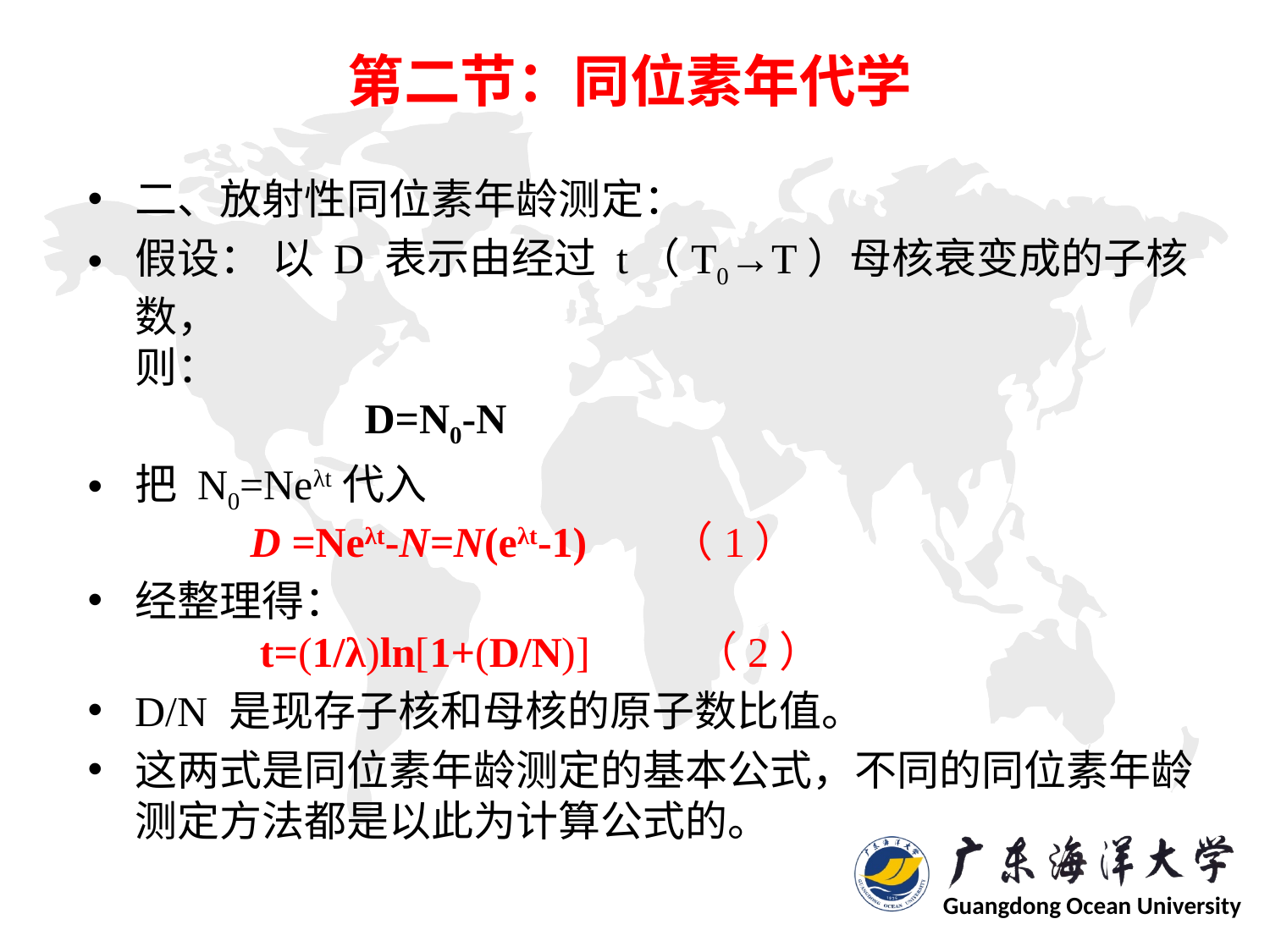

# 第二节：同位素年代学
二、放射性同位素年龄测定：
假设： 以 D 表示由经过 t（T0→T）母核衰变成的子核数，
则：
                       D=N0-N
把 N0=Neλt代入
           D =Neλt-N=N(eλt-1)       （1）
经整理得：
            t=(1/λ)ln[1+(D/N)]         （2）
D/N 是现存子核和母核的原子数比值。
这两式是同位素年龄测定的基本公式，不同的同位素年龄测定方法都是以此为计算公式的。